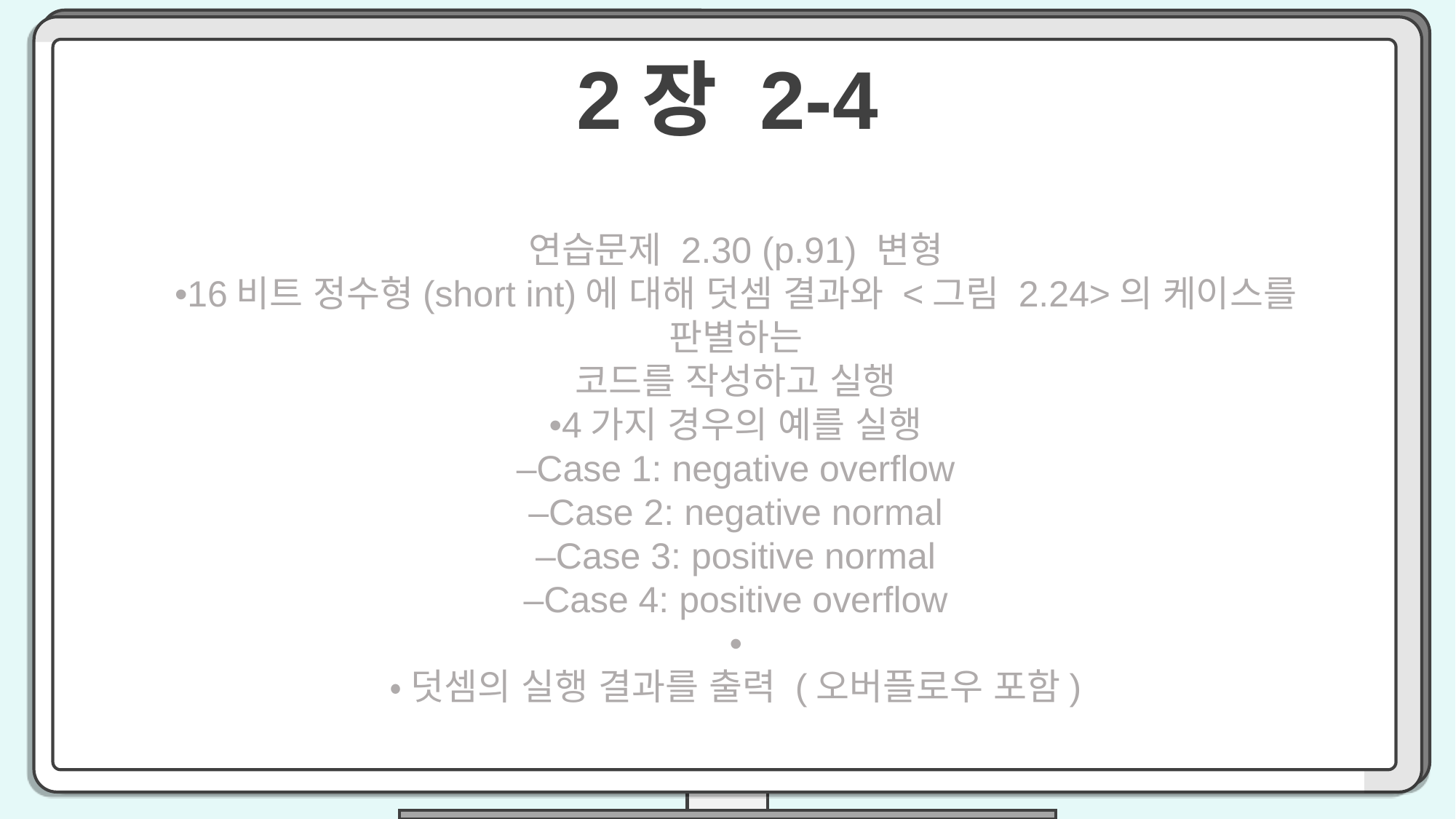

2장 2-4
연습문제 2.30 (p.91) 변형
•16비트 정수형(short int)에 대해 덧셈 결과와 <그림 2.24>의 케이스를 판별하는
코드를 작성하고 실행
•4가지 경우의 예를 실행
–Case 1: negative overflow
–Case 2: negative normal
–Case 3: positive normal
–Case 4: positive overflow
•
•덧셈의 실행 결과를 출력 (오버플로우 포함)